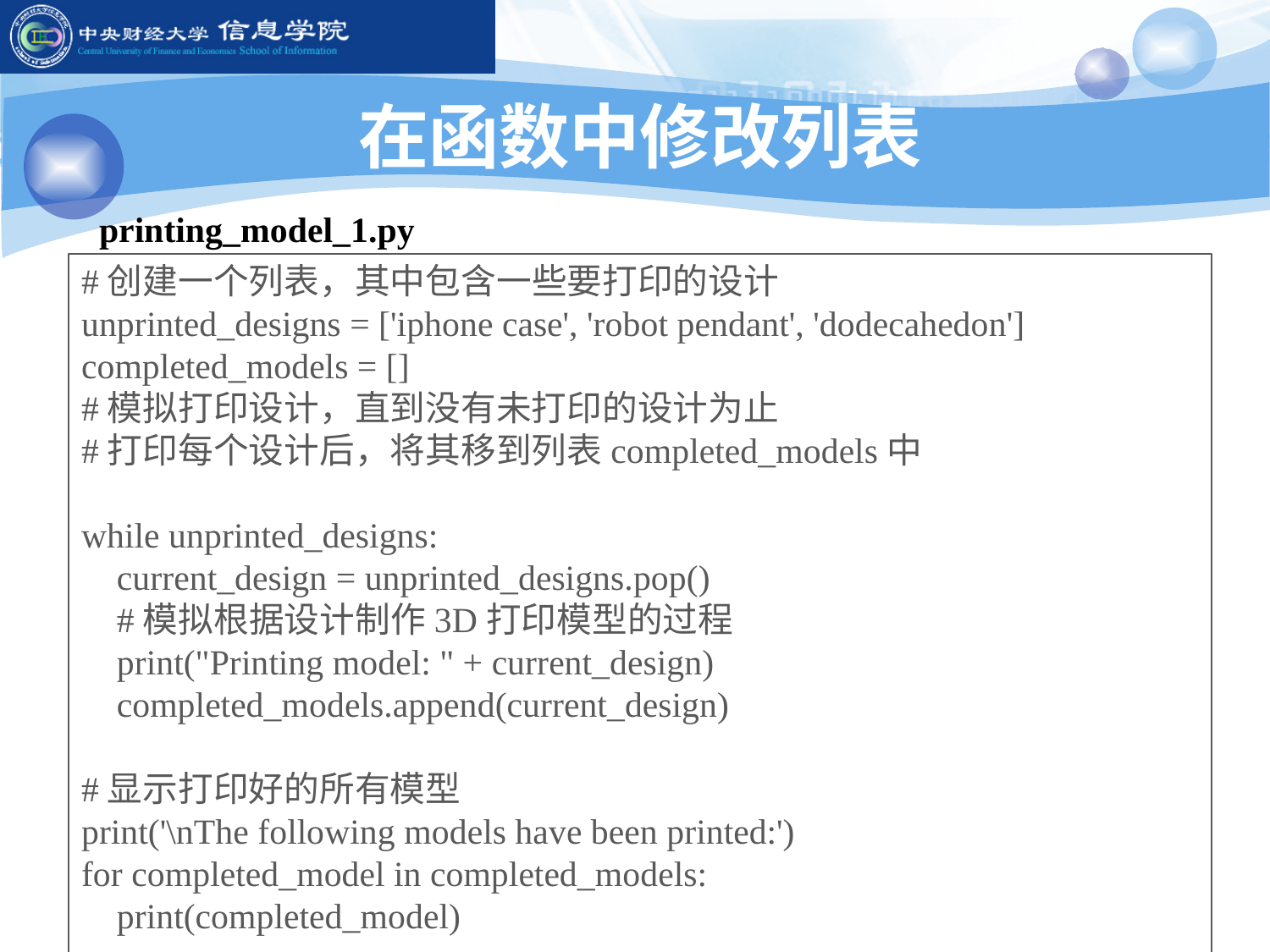

在函数中修改列表
printing_model_1.py
#创建一个列表，其中包含一些要打印的设计
unprinted_designs = ['iphone case', 'robot pendant', 'dodecahedon']
completed_models = []
#模拟打印设计，直到没有未打印的设计为止
#打印每个设计后，将其移到列表completed_models中

while unprinted_designs:
    current_design = unprinted_designs.pop()
    #模拟根据设计制作3D打印模型的过程
    print("Printing model: " + current_design)
    completed_models.append(current_design)

#显示打印好的所有模型
print('\nThe following models have been printed:')
for completed_model in completed_models:
    print(completed_model)